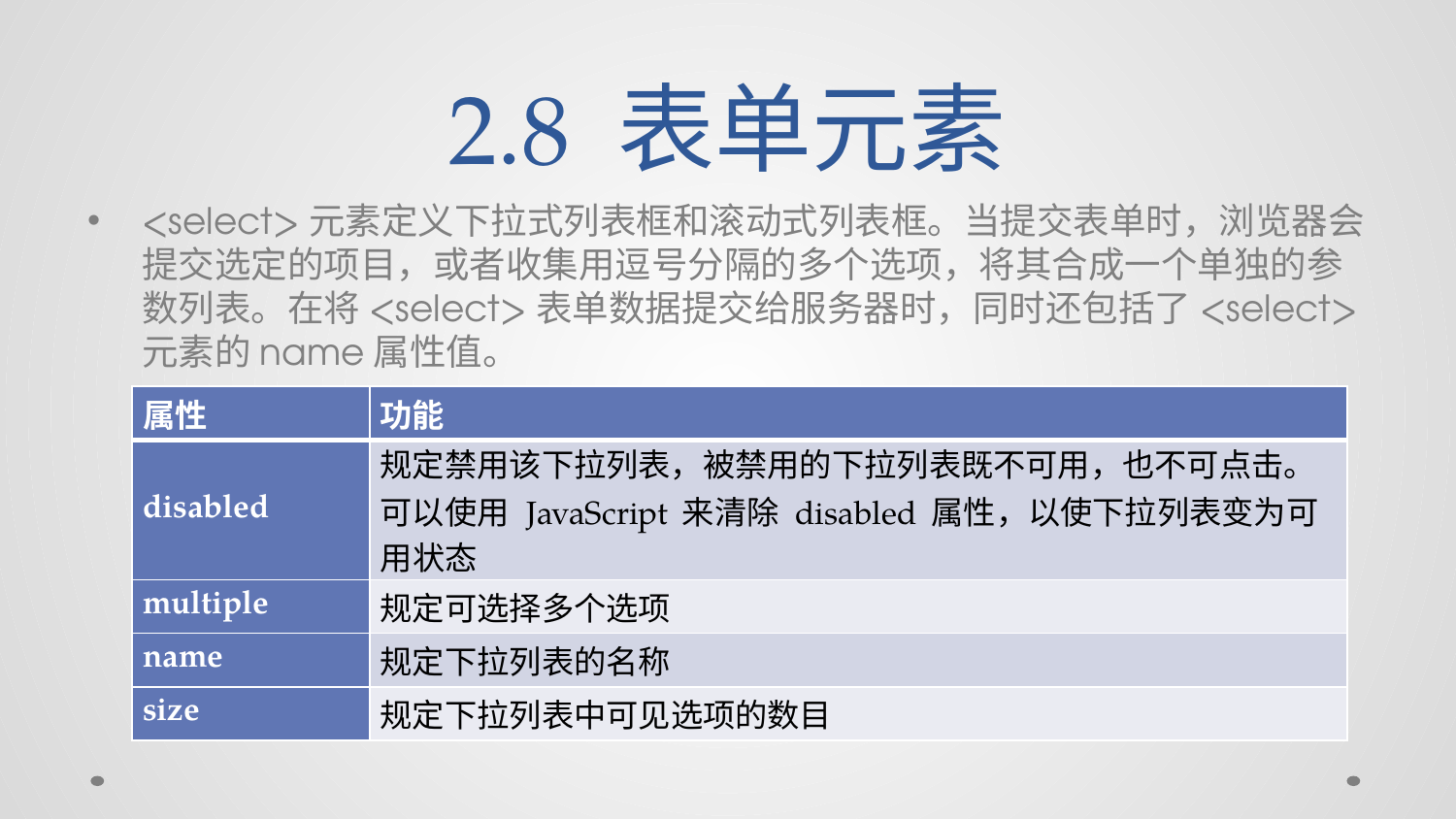

# 2.8 表单元素
<select>元素定义下拉式列表框和滚动式列表框。当提交表单时，浏览器会提交选定的项目，或者收集用逗号分隔的多个选项，将其合成一个单独的参数列表。在将<select>表单数据提交给服务器时，同时还包括了<select>元素的name属性值。
| 属性 | 功能 |
| --- | --- |
| disabled | 规定禁用该下拉列表，被禁用的下拉列表既不可用，也不可点击。可以使用 JavaScript 来清除 disabled 属性，以使下拉列表变为可用状态 |
| multiple | 规定可选择多个选项 |
| name | 规定下拉列表的名称 |
| size | 规定下拉列表中可见选项的数目 |